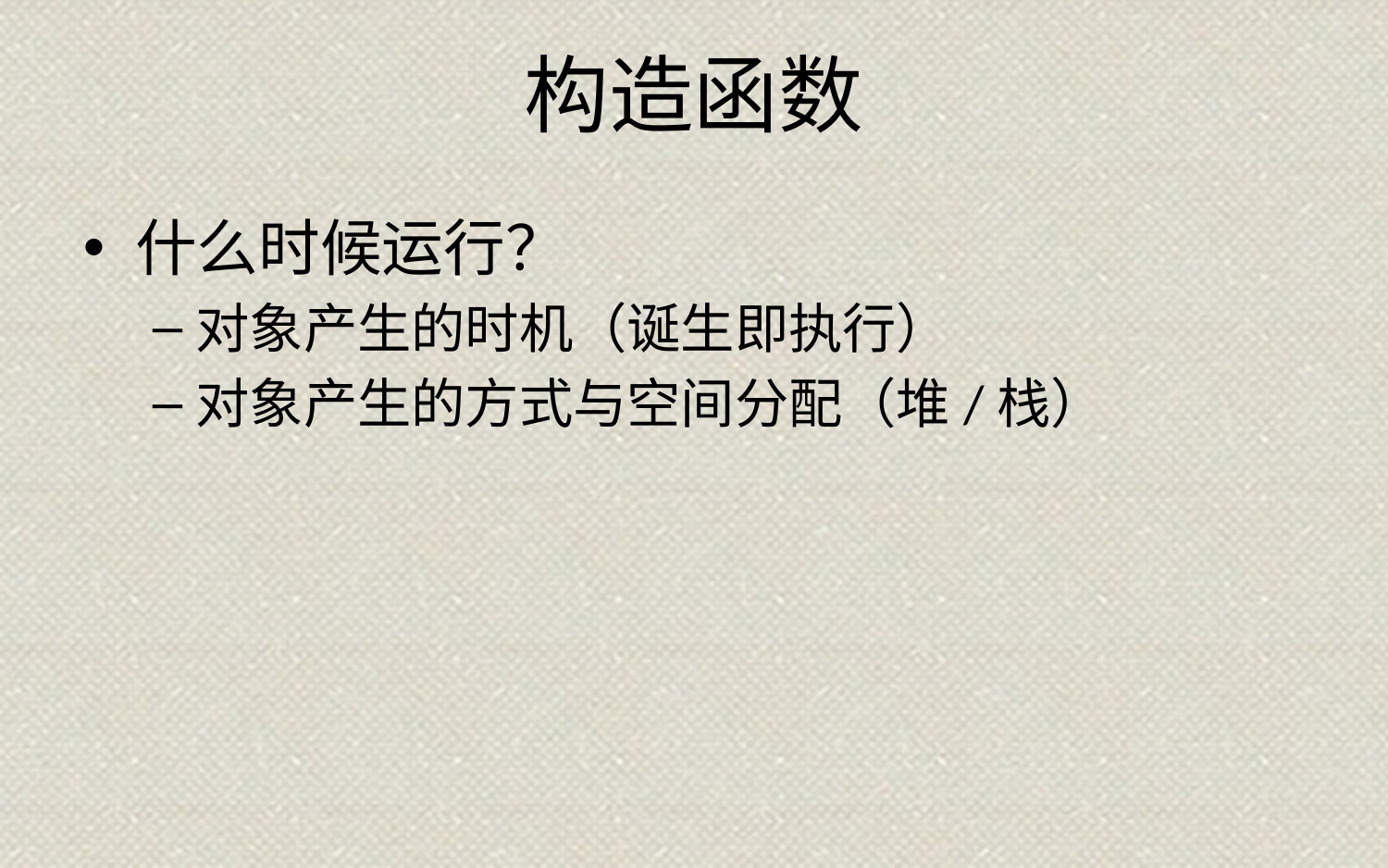

# 构造函数
什么时候运行？
对象产生的时机（诞生即执行）
对象产生的方式与空间分配（堆/栈）